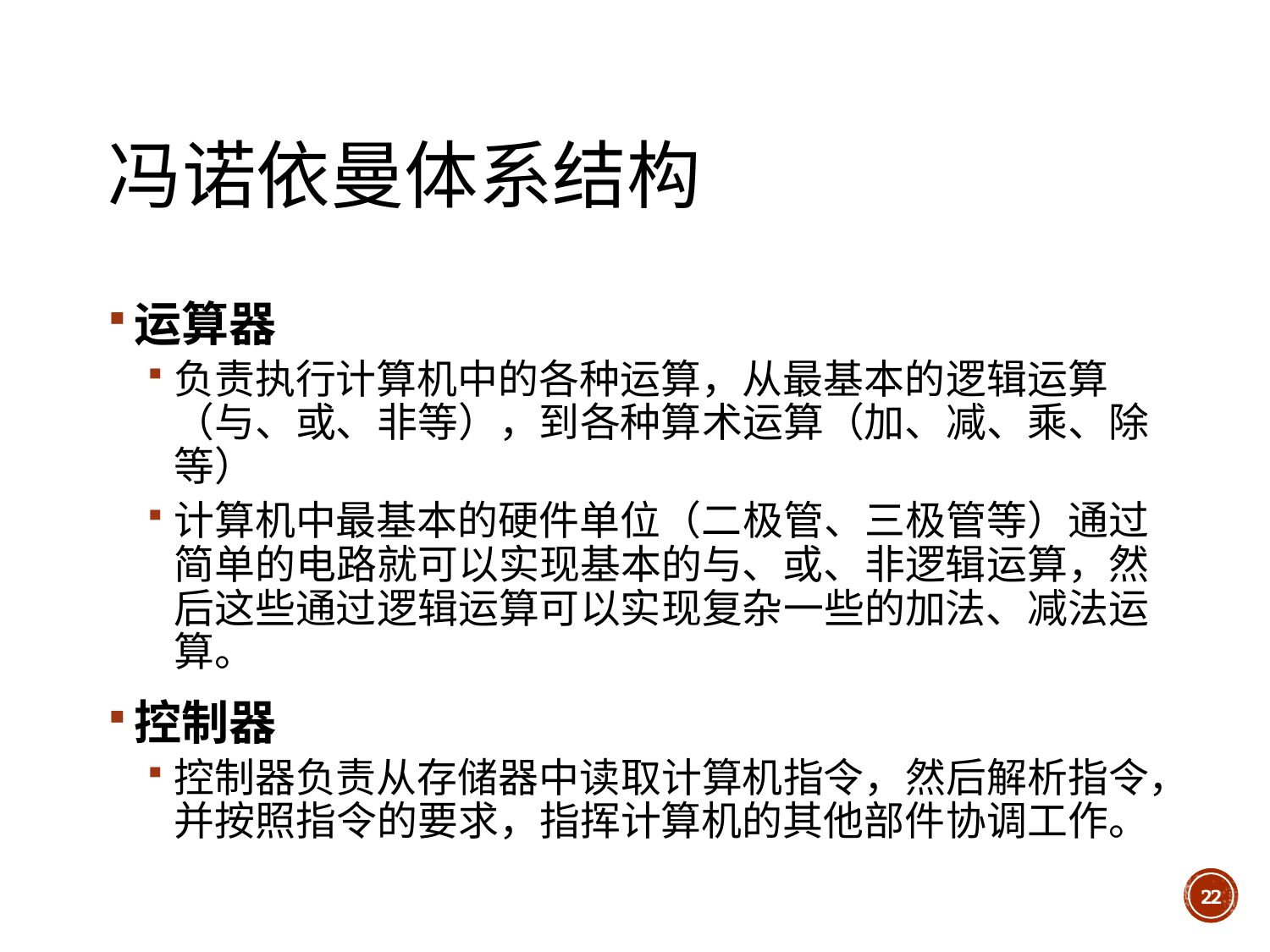

# 冯诺依曼体系结构
运算器
负责执行计算机中的各种运算，从最基本的逻辑运算（与、或、非等），到各种算术运算（加、减、乘、除等）
计算机中最基本的硬件单位（二极管、三极管等）通过简单的电路就可以实现基本的与、或、非逻辑运算，然后这些通过逻辑运算可以实现复杂一些的加法、减法运算。
控制器
控制器负责从存储器中读取计算机指令，然后解析指令，并按照指令的要求，指挥计算机的其他部件协调工作。
22